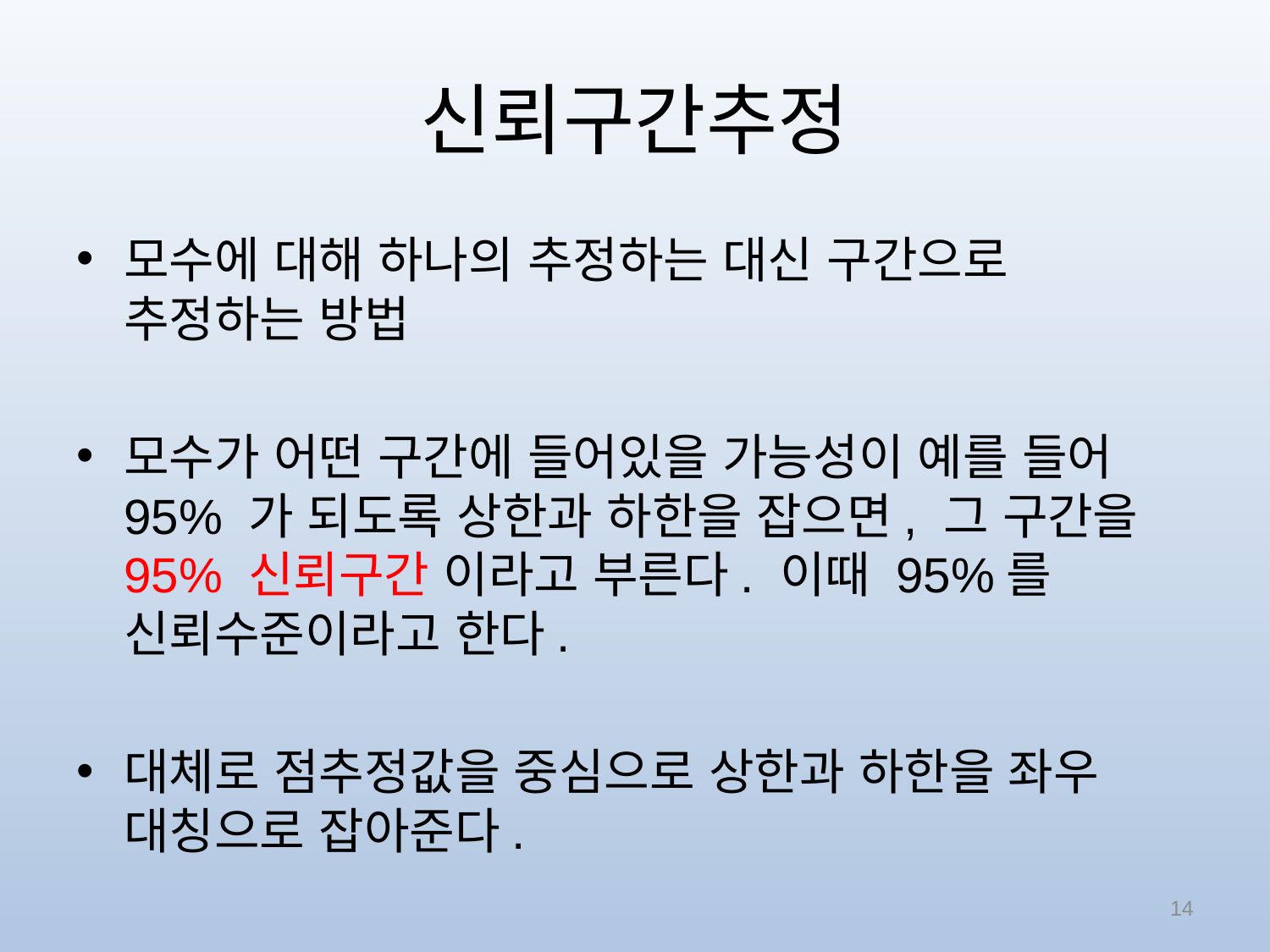

# 신뢰구간추정
모수에 대해 하나의 추정하는 대신 구간으로 추정하는 방법

모수가 어떤 구간에 들어있을 가능성이 예를 들어 95% 가 되도록 상한과 하한을 잡으면, 그 구간을 95% 신뢰구간 이라고 부른다. 이때 95%를 신뢰수준이라고 한다.

대체로 점추정값을 중심으로 상한과 하한을 좌우 대칭으로 잡아준다.

14